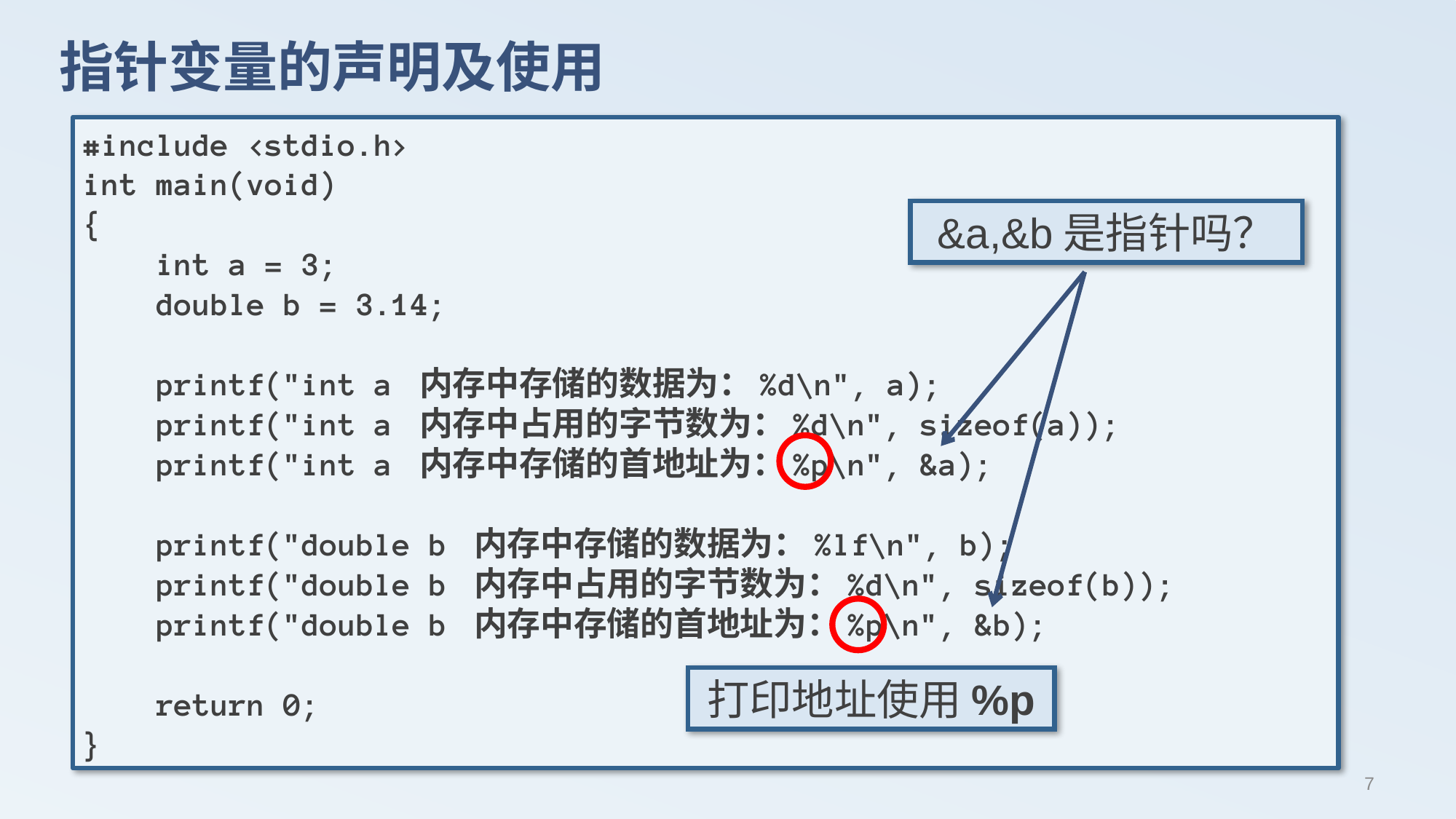

# 指针变量的声明及使用
#include <stdio.h>
int main(void)
{
    int a = 3;
    double b = 3.14;

    printf("int a 内存中存储的数据为：%d\n", a);
    printf("int a 内存中占用的字节数为：%d\n", sizeof(a));
    printf("int a 内存中存储的首地址为：%p\n", &a);

    printf("double b 内存中存储的数据为：%lf\n", b);
    printf("double b 内存中占用的字节数为：%d\n", sizeof(b));
    printf("double b 内存中存储的首地址为：%p\n", &b);

    return 0;
}
&a,&b是指针吗？

打印地址使用%p